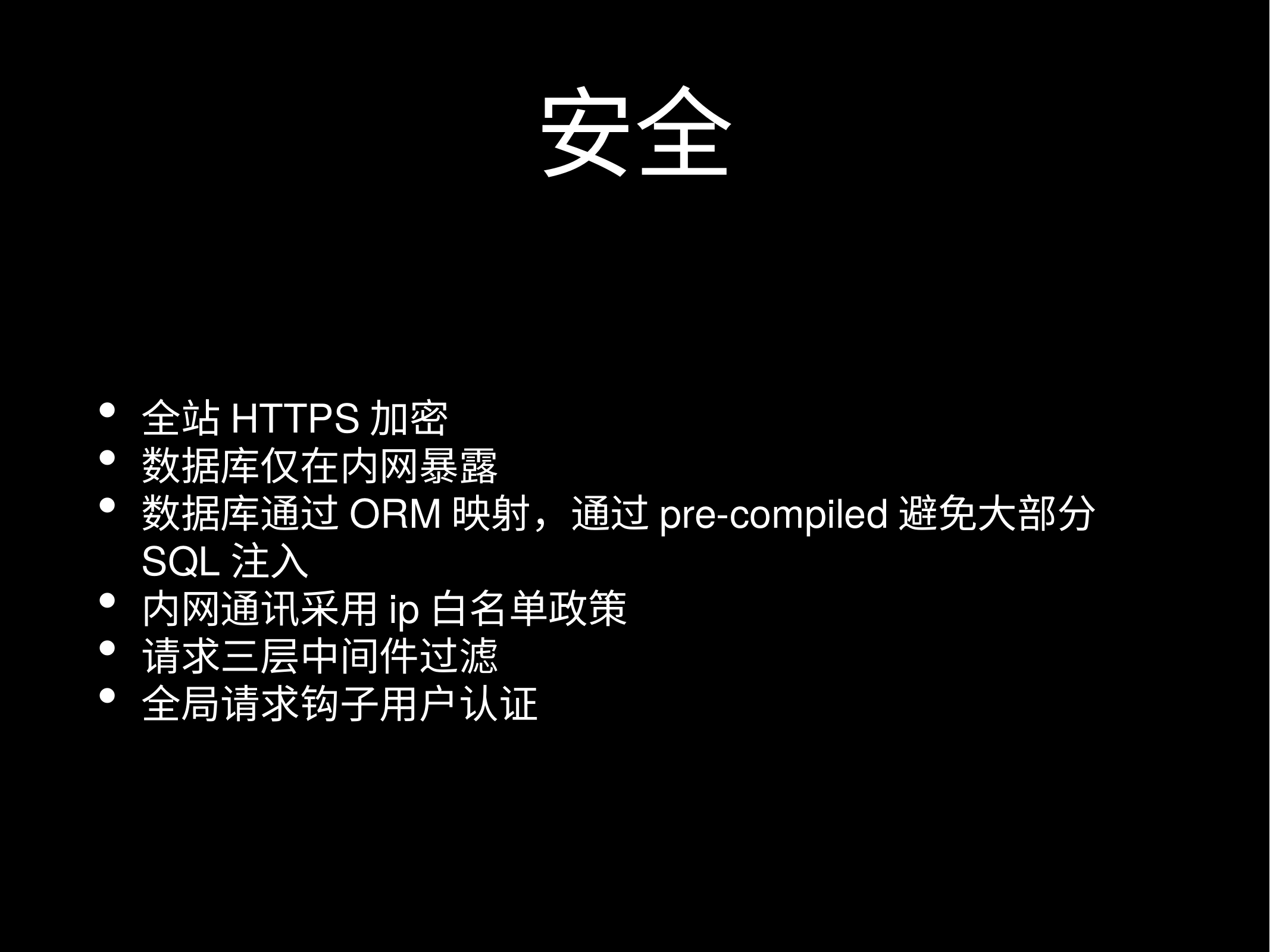

# 安全
全站HTTPS加密
数据库仅在内网暴露
数据库通过ORM映射，通过pre-compiled避免大部分SQL注入
内网通讯采用ip白名单政策
请求三层中间件过滤
全局请求钩子用户认证